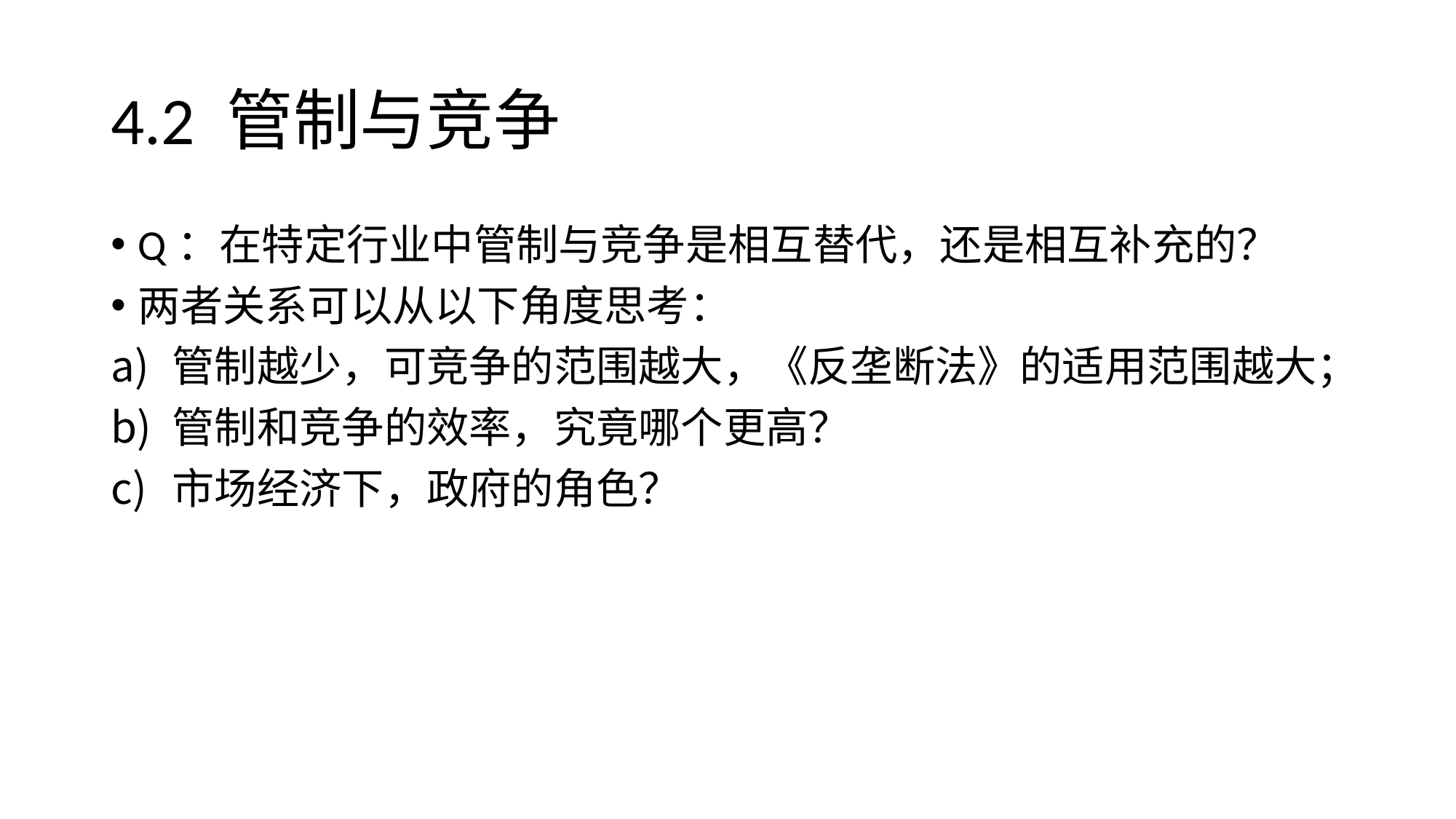

# 4.2 管制与竞争
Q：在特定行业中管制与竞争是相互替代，还是相互补充的？
两者关系可以从以下角度思考：
管制越少，可竞争的范围越大，《反垄断法》的适用范围越大；
管制和竞争的效率，究竟哪个更高？
市场经济下，政府的角色？